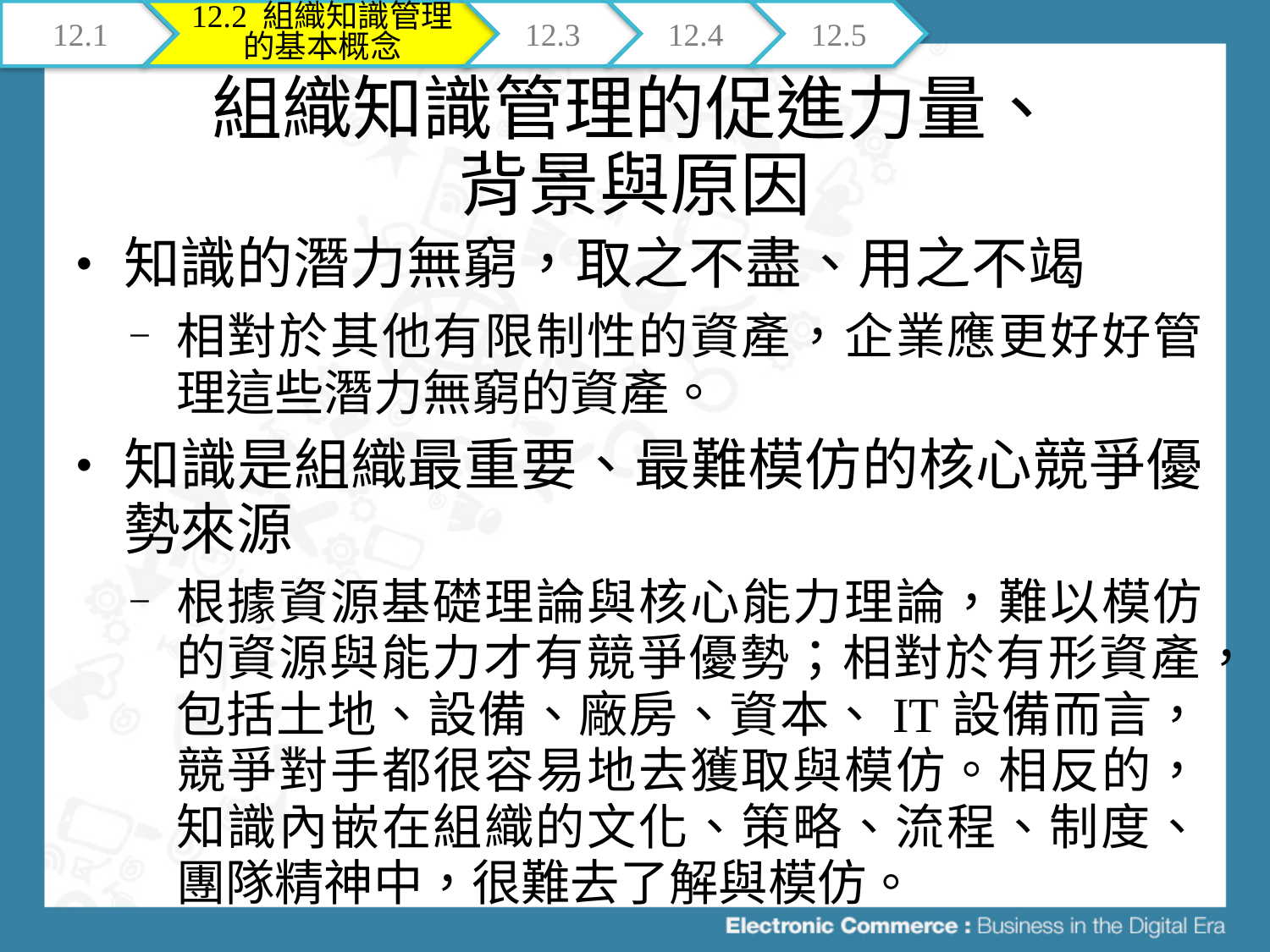

12.1
12.2 組織知識管理的基本概念
12.3
12.4
12.5
# 組織知識管理的促進力量、 背景與原因
知識的潛力無窮，取之不盡、用之不竭
相對於其他有限制性的資產，企業應更好好管理這些潛力無窮的資產。
知識是組織最重要、最難模仿的核心競爭優勢來源
根據資源基礎理論與核心能力理論，難以模仿的資源與能力才有競爭優勢；相對於有形資產，包括土地、設備、廠房、資本、IT設備而言，競爭對手都很容易地去獲取與模仿。相反的，知識內嵌在組織的文化、策略、流程、制度、團隊精神中，很難去了解與模仿。